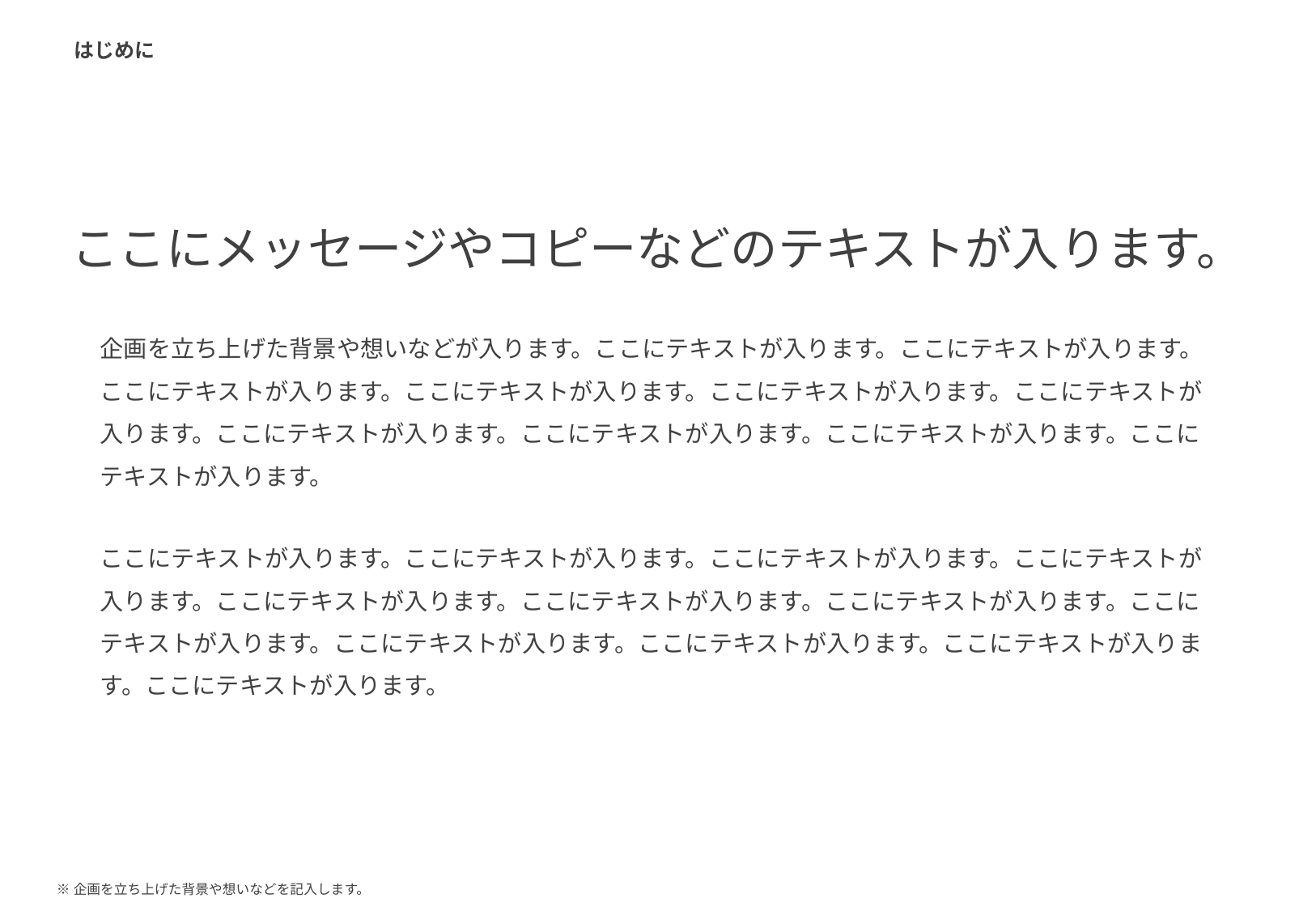

はじめに
ここにメッセージやコピーなどのテキストが入ります。
企画を立ち上げた背景や想いなどが入ります。ここにテキストが入ります。ここにテキストが入ります。ここにテキストが入ります。ここにテキストが入ります。ここにテキストが入ります。ここにテキストが入ります。ここにテキストが入ります。ここにテキストが入ります。ここにテキストが入ります。ここにテキストが入ります。
ここにテキストが入ります。ここにテキストが入ります。ここにテキストが入ります。ここにテキストが入ります。ここにテキストが入ります。ここにテキストが入ります。ここにテキストが入ります。ここにテキストが入ります。ここにテキストが入ります。ここにテキストが入ります。ここにテキストが入ります。ここにテキストが入ります。
※企画を立ち上げた背景や想いなどを記入します。